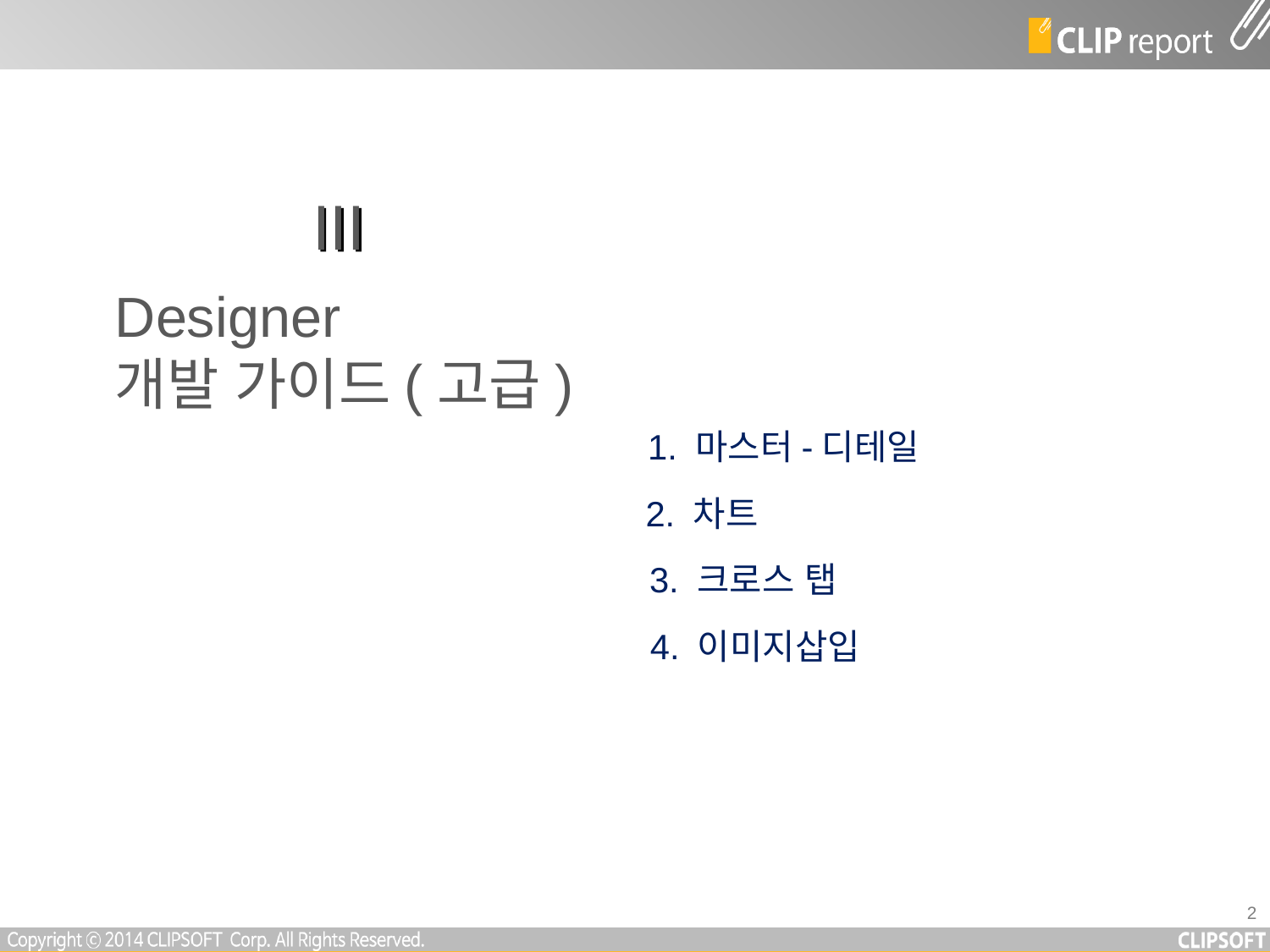

III
Designer
개발 가이드(고급)
1. 마스터-디테일
2. 차트
3. 크로스 탭
4. 이미지삽입